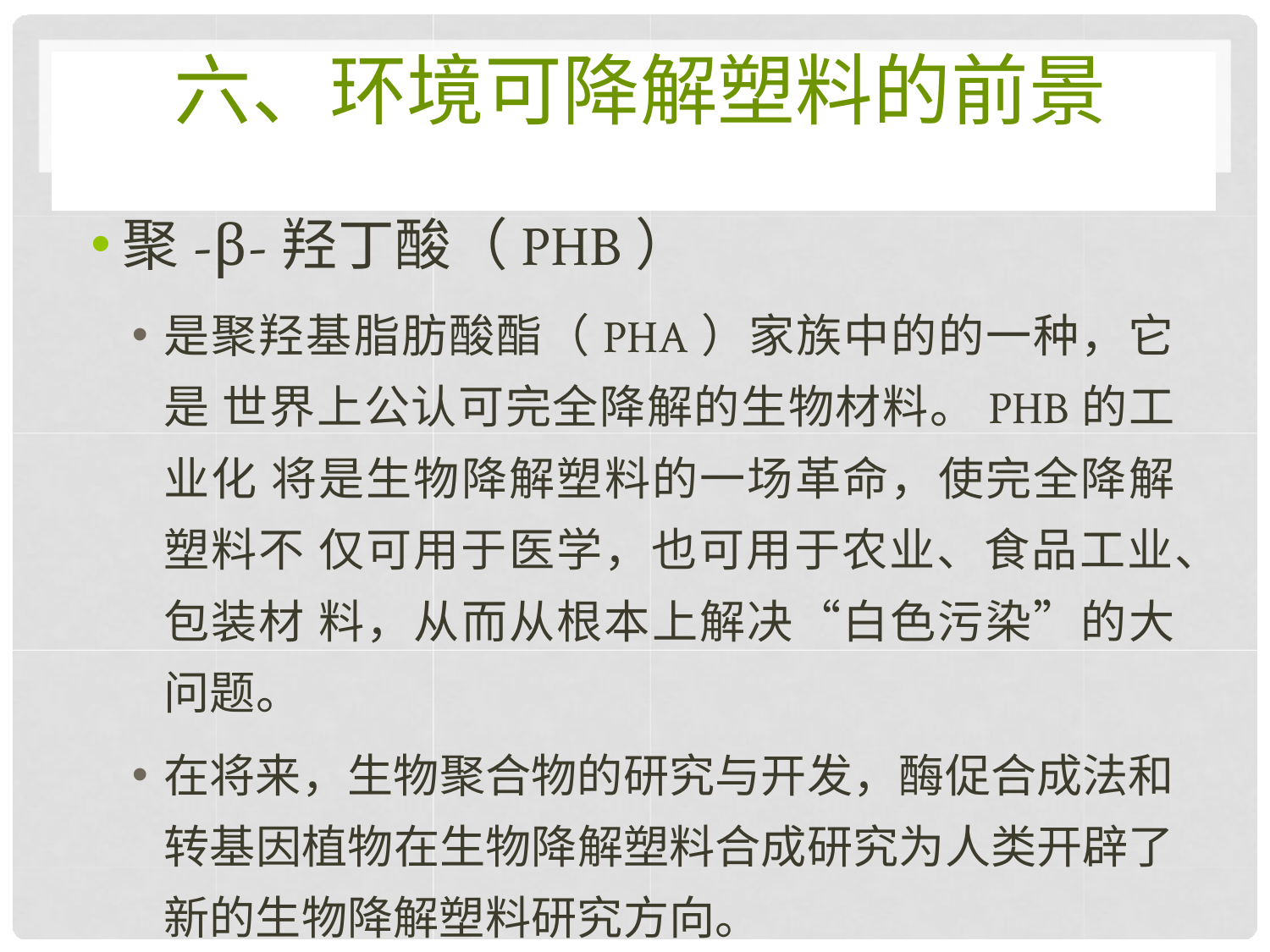

# 六、环境可降解塑料的前景
聚-β-羟丁酸（PHB）
是聚羟基脂肪酸酯（PHA）家族中的的一种，它是 世界上公认可完全降解的生物材料。PHB的工业化 将是生物降解塑料的一场革命，使完全降解塑料不 仅可用于医学，也可用于农业、食品工业、包装材 料，从而从根本上解决“白色污染”的大问题。
在将来，生物聚合物的研究与开发，酶促合成法和 转基因植物在生物降解塑料合成研究为人类开辟了 新的生物降解塑料研究方向。